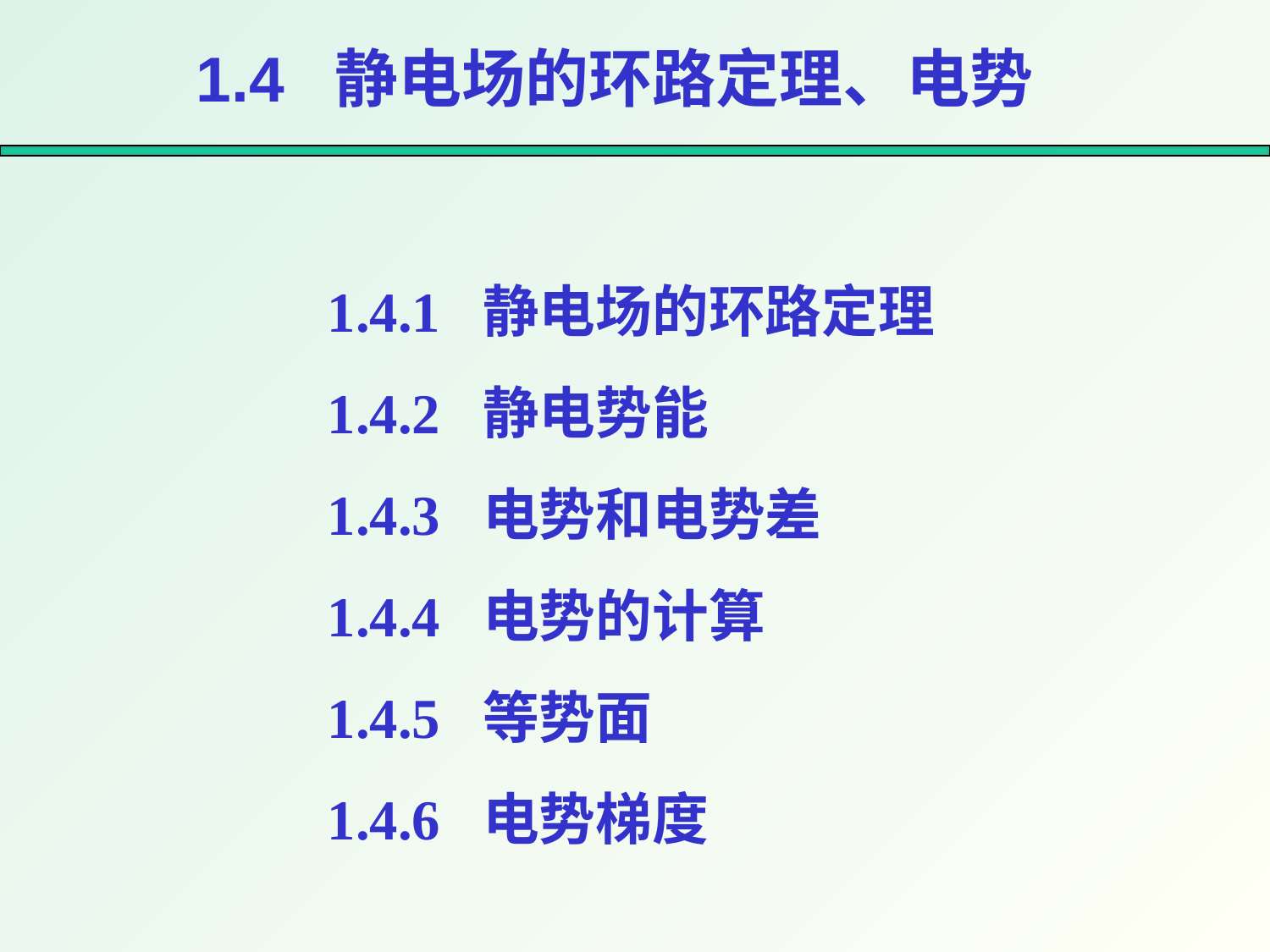

# 1.4  静电场的环路定理、电势

1.4.1  静电场的环路定理
1.4.2  静电势能
1.4.3  电势和电势差
1.4.4  电势的计算
1.4.5  等势面
1.4.6  电势梯度